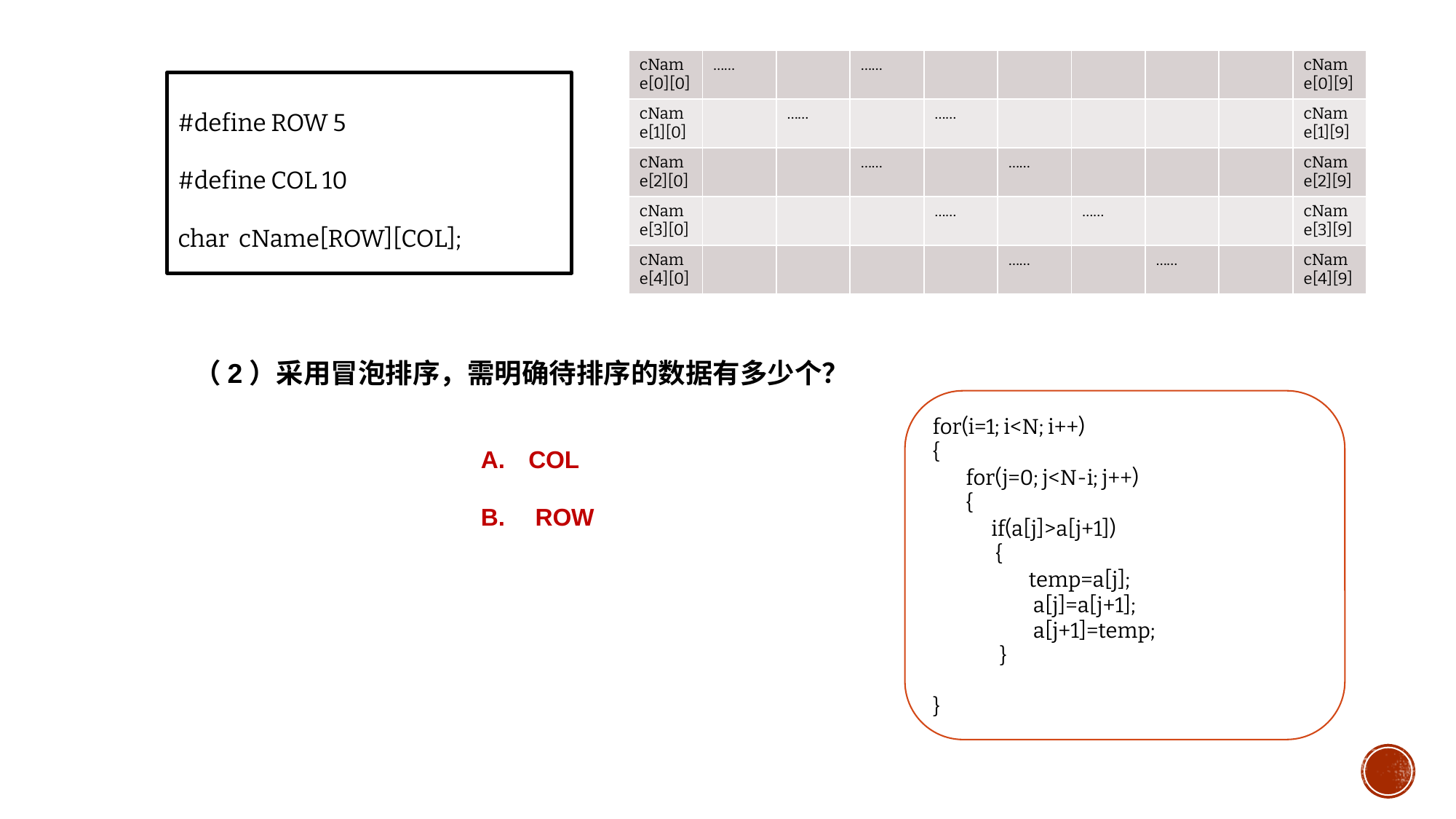

| cName[0][0] | …… |  | …… |  |  |  |  |  | cName[0][9] |
| --- | --- | --- | --- | --- | --- | --- | --- | --- | --- |
| cName[1][0] |  | …… |  | …… |  |  |  |  | cName[1][9] |
| cName[2][0] |  |  | …… |  | …… |  |  |  | cName[2][9] |
| cName[3][0] |  |  |  | …… |  | …… |  |  | cName[3][9] |
| cName[4][0] |  |  |  |  | …… |  | …… |  | cName[4][9] |
#define ROW 5
#define COL 10
char  cName[ROW][COL];
（2）采用冒泡排序，需明确待排序的数据有多少个？
for(i=1; i<N; i++)
{
        for(j=0; j<N-i; j++)
        {
              if(a[j]>a[j+1])
               {
                       temp=a[j];
                        a[j]=a[j+1];
                        a[j+1]=temp;
                }

}
 COL
  ROW